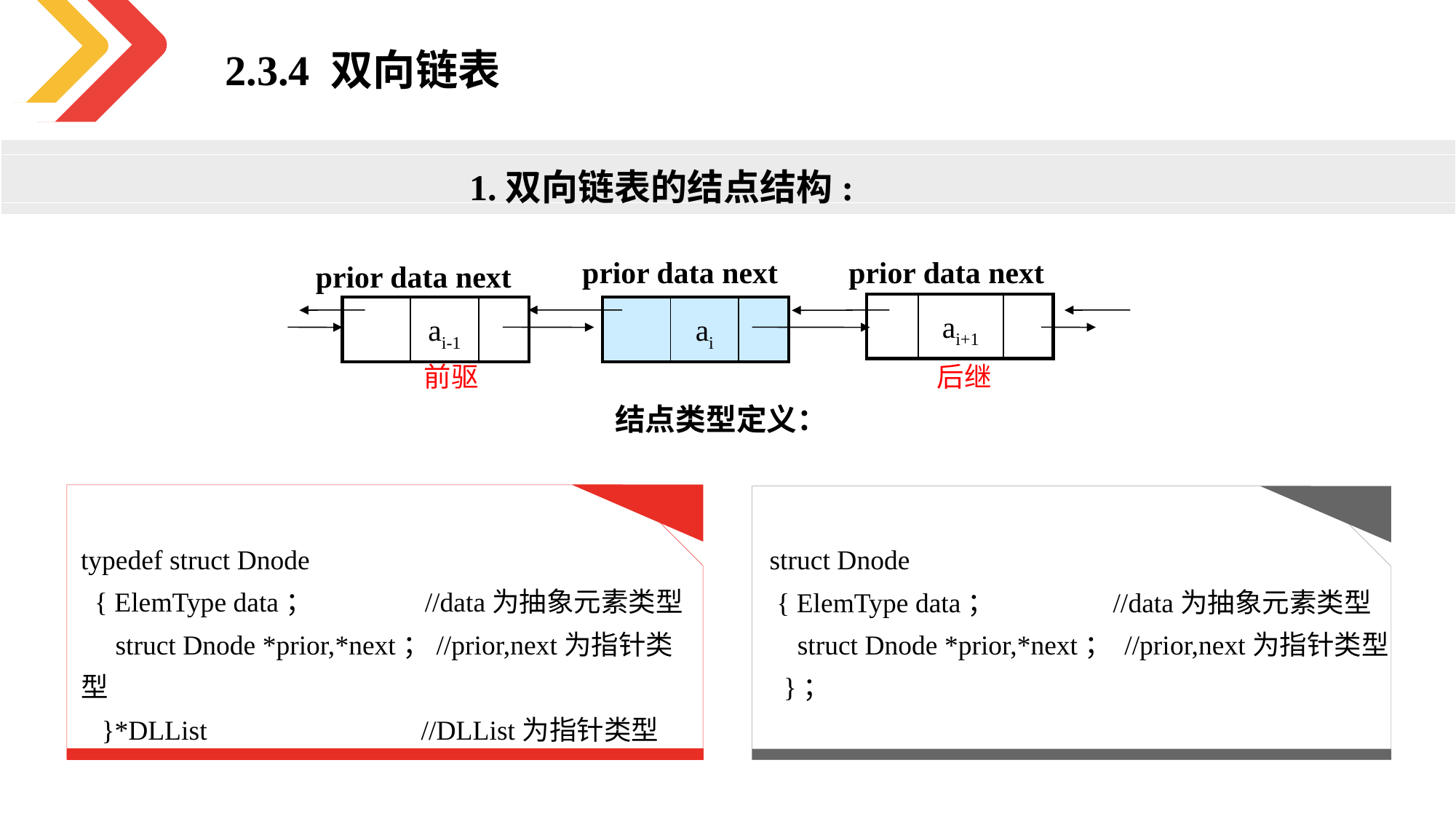

2.3.4 双向链表

1.双向链表的结点结构:
prior data next
prior data next
prior data next
|  | ai+1 |  |
| --- | --- | --- |
|  | ai-1 |  |
| --- | --- | --- |
|  | ai |  |
| --- | --- | --- |

前驱
后继
 结点类型定义：

typedef struct Dnode
  { ElemType data；                 //data为抽象元素类型
     struct Dnode *prior,*next；//prior,next为指针类型
   }*DLList                               //DLList为指针类型
 struct Dnode
  { ElemType data；                  //data为抽象元素类型
     struct Dnode *prior,*next； //prior,next为指针类型
   }；